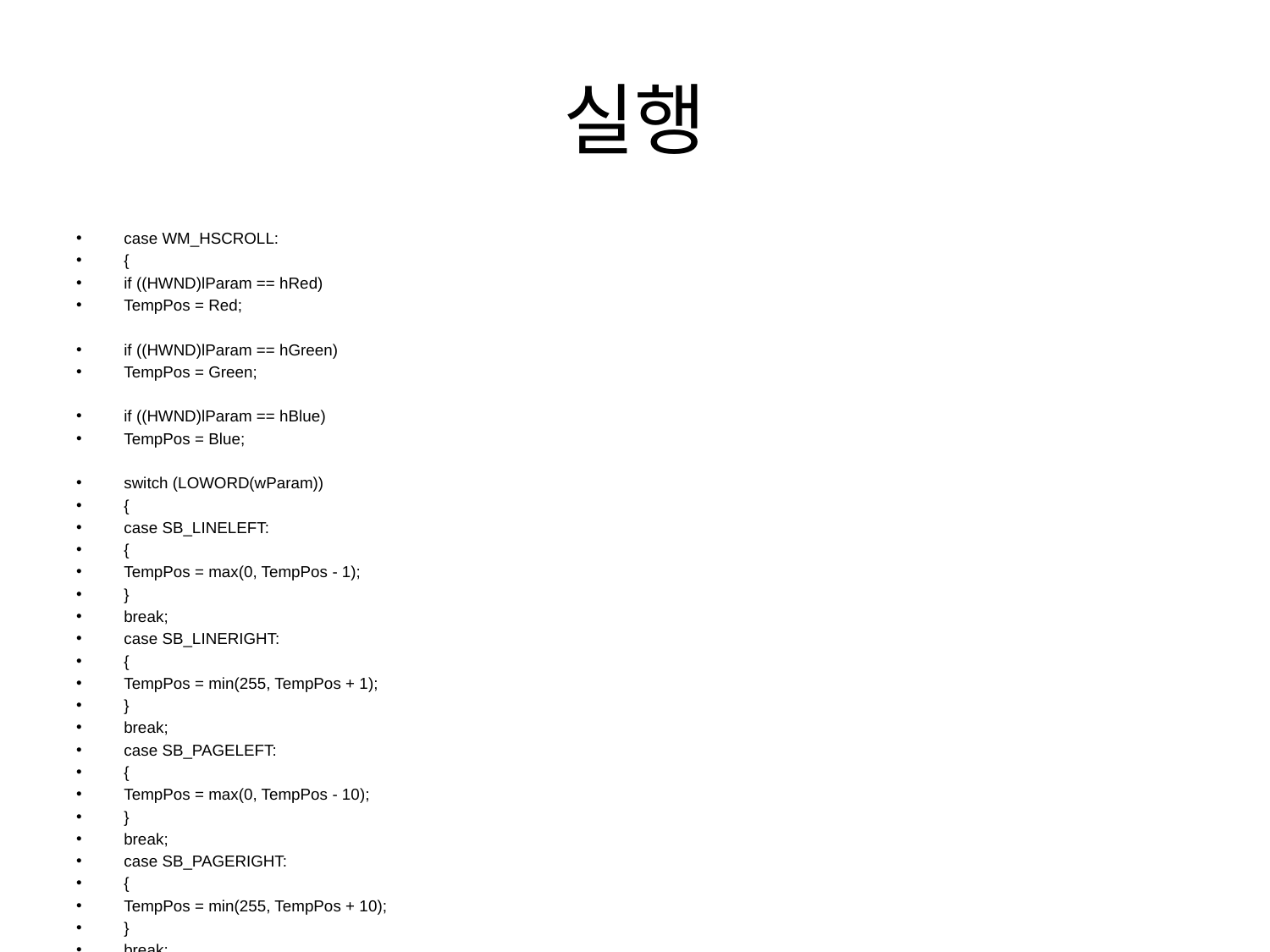

# 실행
case WM_HSCROLL:
{
if ((HWND)lParam == hRed)
TempPos = Red;

if ((HWND)lParam == hGreen)
TempPos = Green;

if ((HWND)lParam == hBlue)
TempPos = Blue;

switch (LOWORD(wParam))
{
case SB_LINELEFT:
{
TempPos = max(0, TempPos - 1);
}
break;
case SB_LINERIGHT:
{
TempPos = min(255, TempPos + 1);
}
break;
case SB_PAGELEFT:
{
TempPos = max(0, TempPos - 10);
}
break;
case SB_PAGERIGHT:
{
TempPos = min(255, TempPos + 10);
}
break;
case SB_THUMBTRACK:
{
TempPos = HIWORD(wParam);

if ((HWND)lParam == hRed)
Red = TempPos;

if ((HWND)lParam == hGreen)
Green = TempPos;

if ((HWND)lParam == hBlue)
Blue = TempPos;

SetScrollPos((HWND)lParam, SB_CTL, TempPos, TRUE);
InvalidateRect(hWnd, NULL, FALSE);
}
break;
}
}
break;